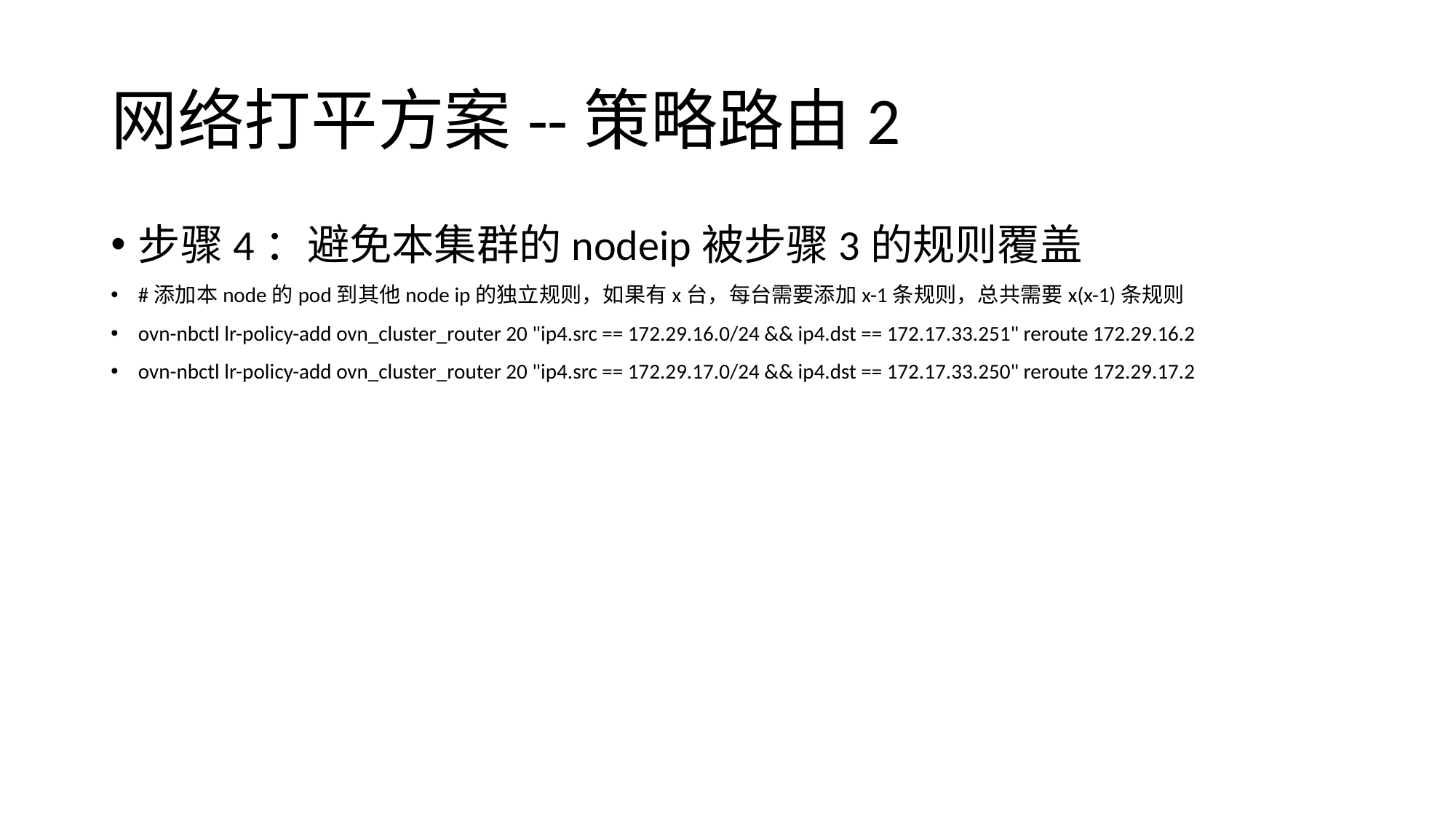

# 网络打平方案--策略路由2
步骤4：避免本集群的nodeip被步骤3的规则覆盖
#添加本node的pod到其他node ip的独立规则，如果有x台，每台需要添加x-1条规则，总共需要x(x-1)条规则
ovn-nbctl lr-policy-add ovn_cluster_router 20 "ip4.src == 172.29.16.0/24 && ip4.dst == 172.17.33.251" reroute 172.29.16.2
ovn-nbctl lr-policy-add ovn_cluster_router 20 "ip4.src == 172.29.17.0/24 && ip4.dst == 172.17.33.250" reroute 172.29.17.2